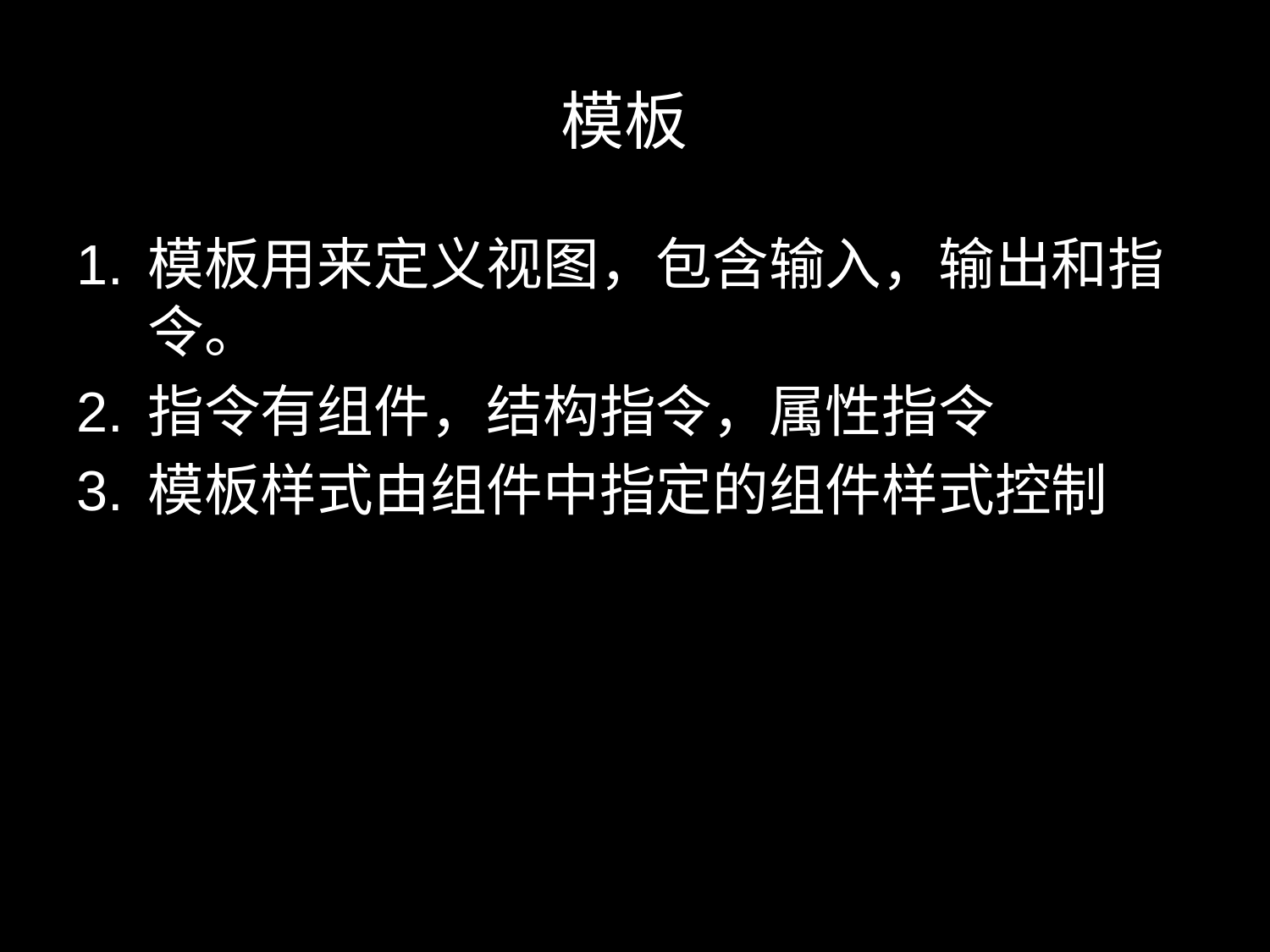

# 模板
模板用来定义视图，包含输入，输出和指令。
指令有组件，结构指令，属性指令
模板样式由组件中指定的组件样式控制